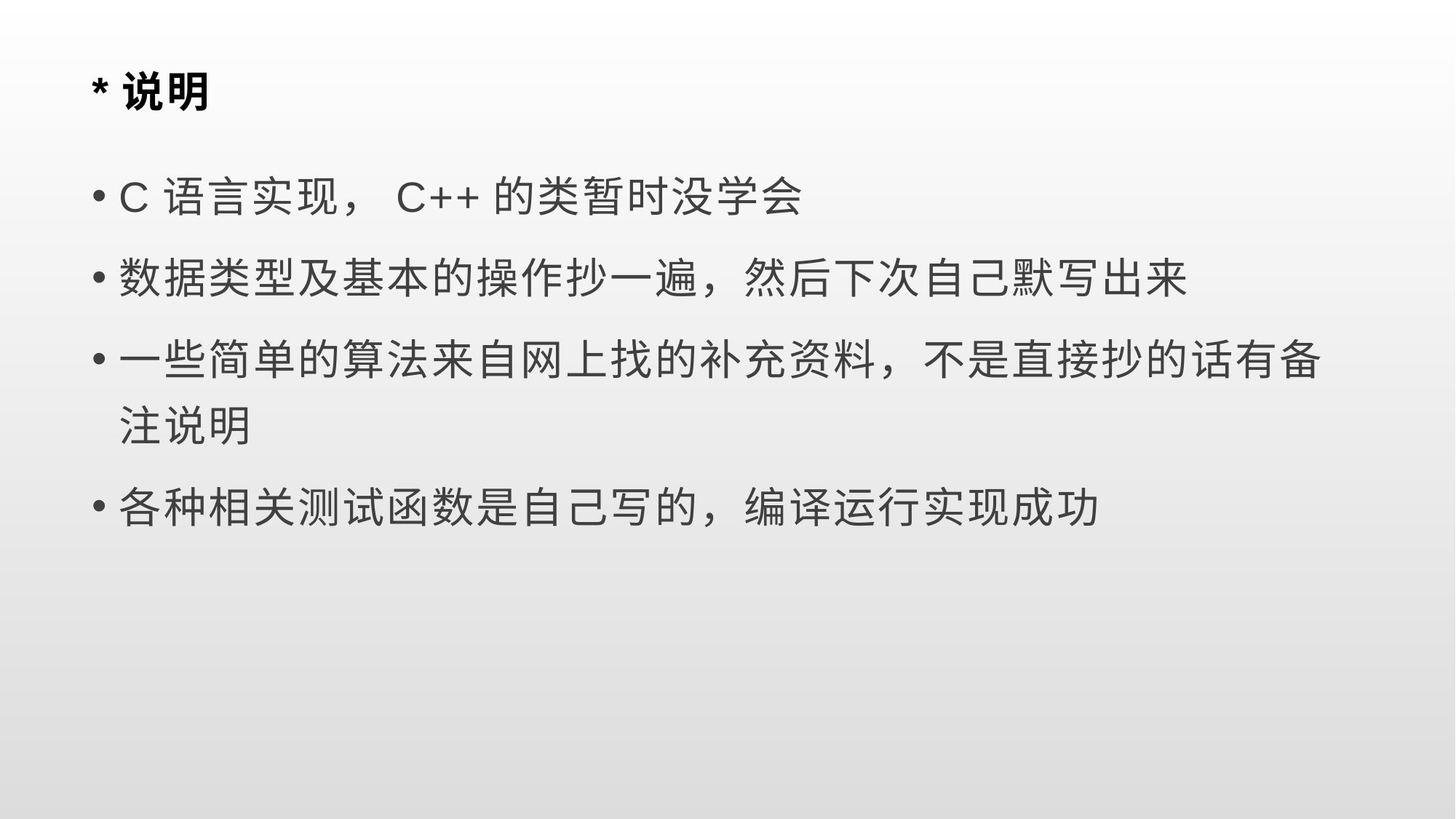

# *说明
C语言实现，C++的类暂时没学会
数据类型及基本的操作抄一遍，然后下次自己默写出来
一些简单的算法来自网上找的补充资料，不是直接抄的话有备注说明
各种相关测试函数是自己写的，编译运行实现成功